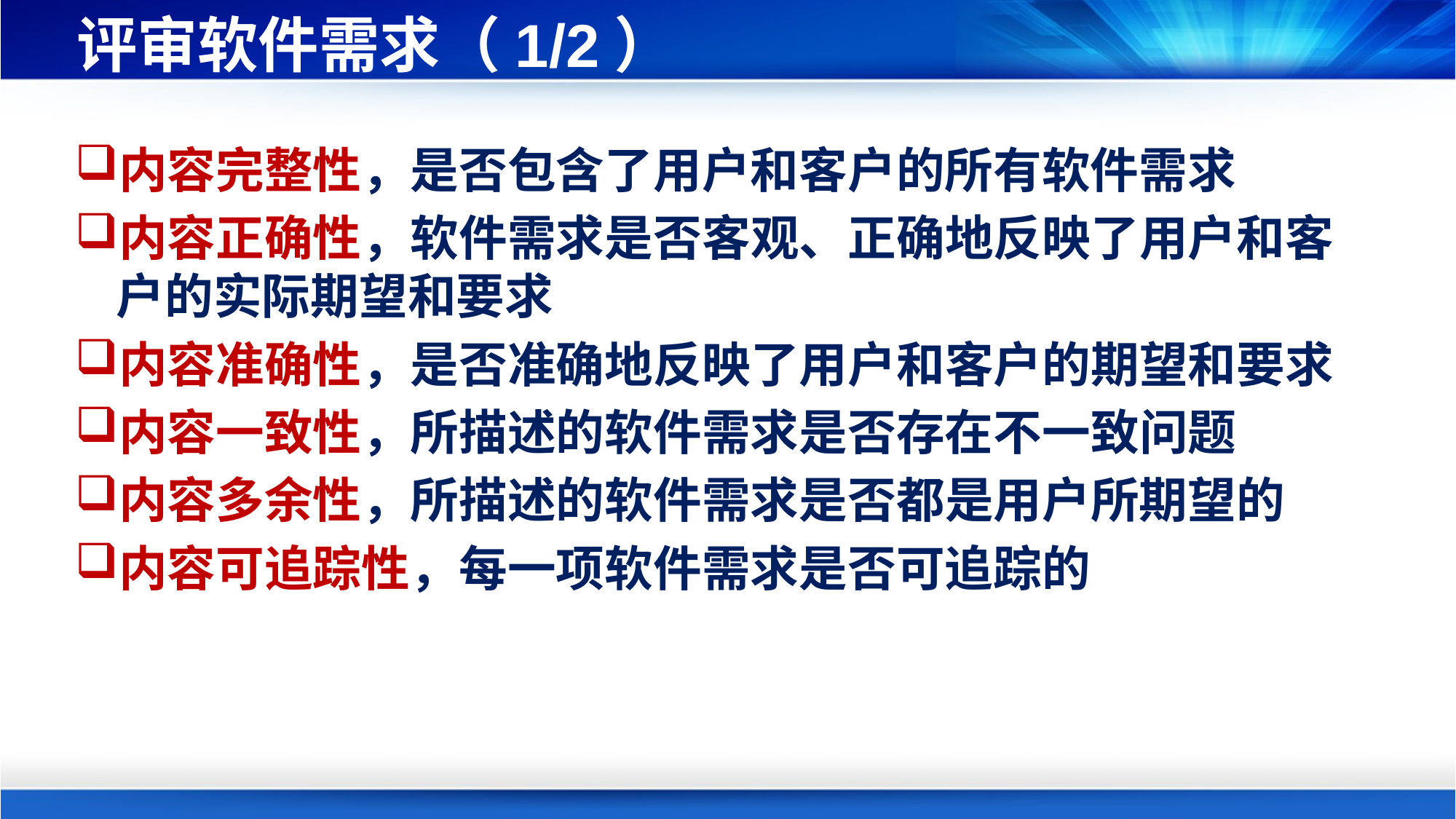

# 评审软件需求（1/2）
内容完整性，是否包含了用户和客户的所有软件需求
内容正确性，软件需求是否客观、正确地反映了用户和客户的实际期望和要求
内容准确性，是否准确地反映了用户和客户的期望和要求
内容一致性，所描述的软件需求是否存在不一致问题
内容多余性，所描述的软件需求是否都是用户所期望的
内容可追踪性，每一项软件需求是否可追踪的